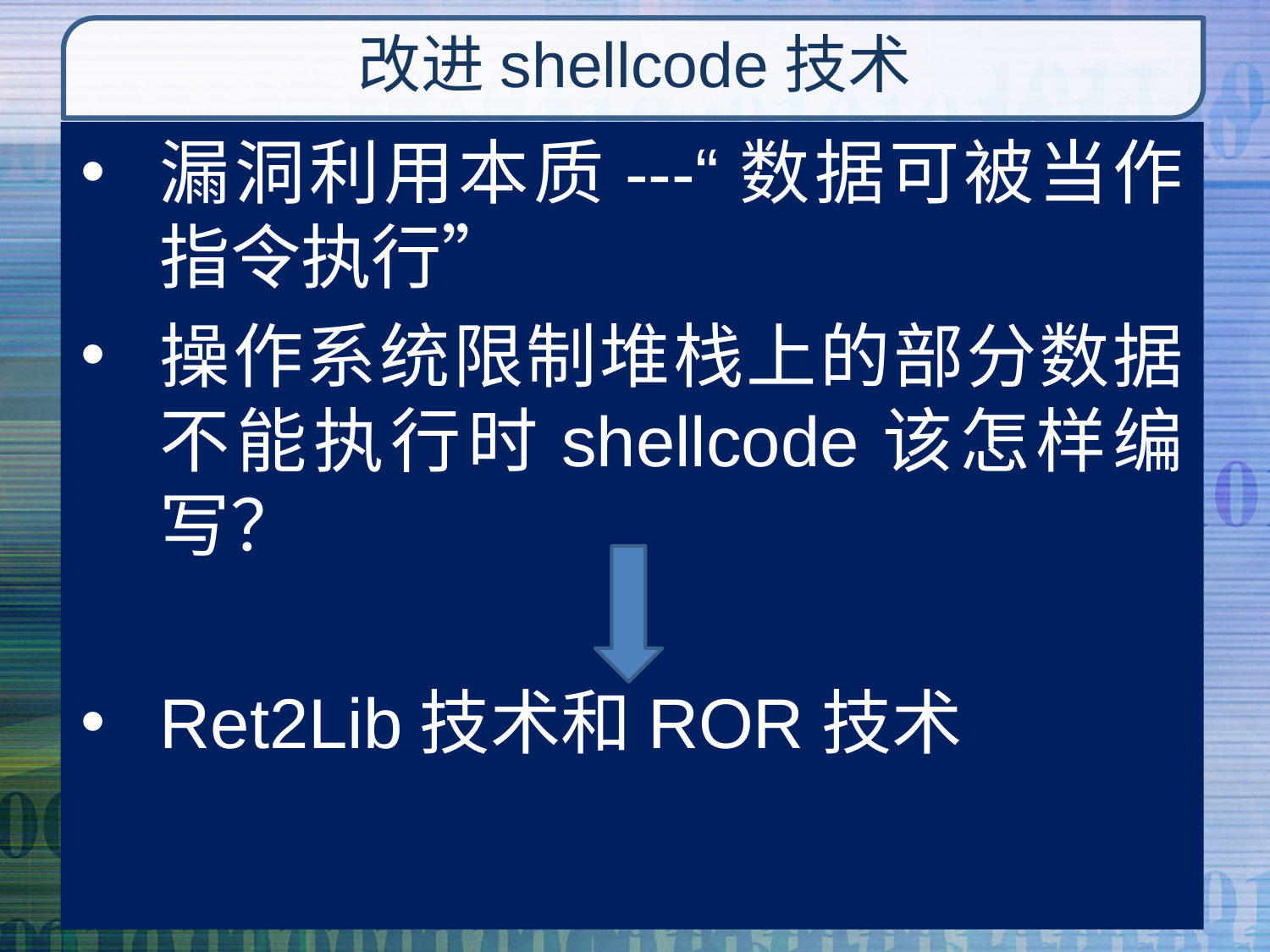

# 改进shellcode技术
漏洞利用本质---“数据可被当作指令执行”
操作系统限制堆栈上的部分数据不能执行时shellcode该怎样编写？

Ret2Lib技术和ROR技术